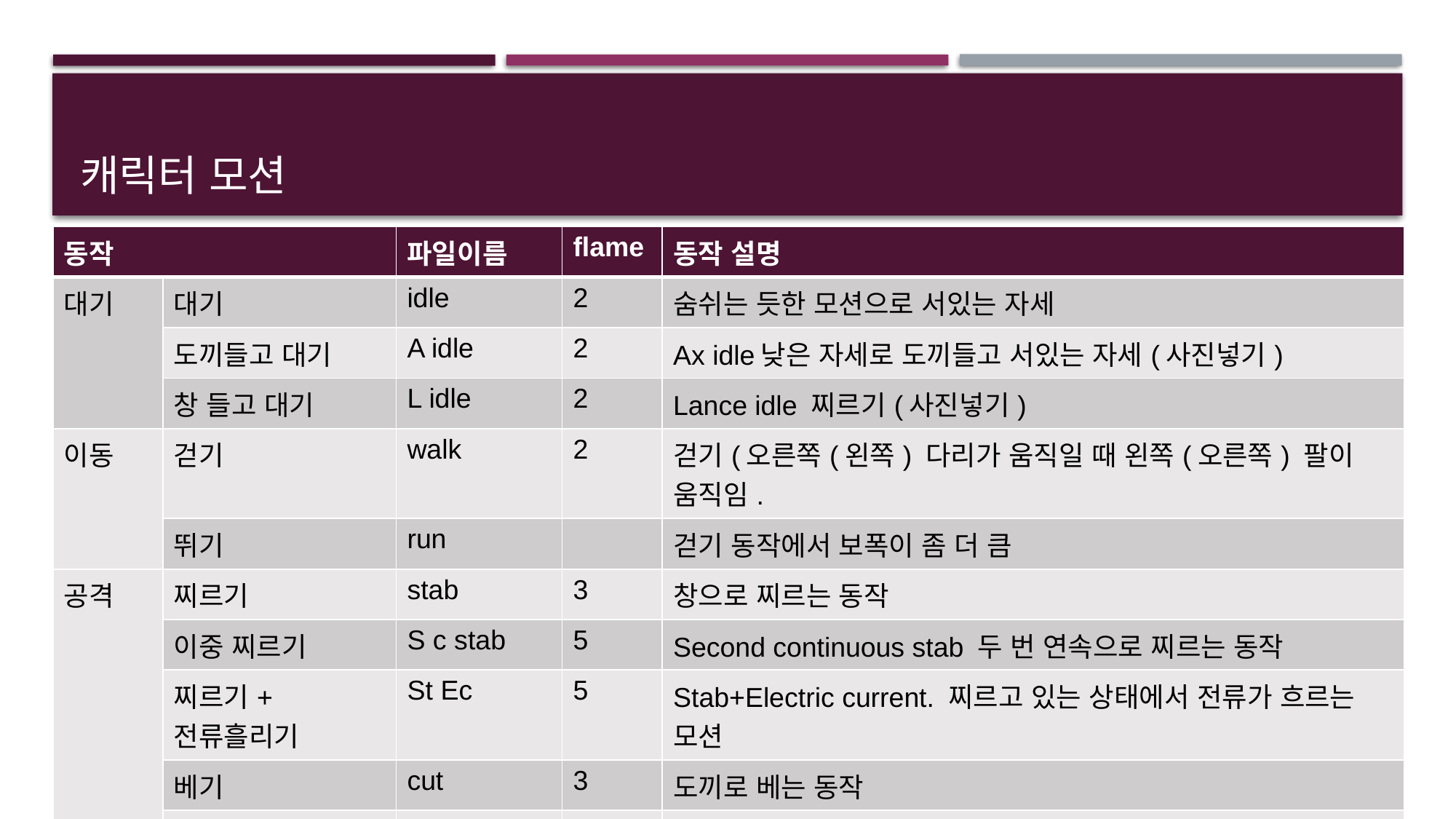

# 캐릭터 모션
| 동작 |  | 파일이름 | flame | 동작 설명 |
| --- | --- | --- | --- | --- |
| 대기 | 대기 | idle | 2 | 숨쉬는 듯한 모션으로 서있는 자세 |
|  | 도끼들고 대기 | A idle | 2 | Ax idle낮은 자세로 도끼들고 서있는 자세(사진넣기) |
|  | 창 들고 대기 | L idle | 2 | Lance idle 찌르기(사진넣기) |
| 이동 | 걷기 | walk | 2 | 걷기(오른쪽(왼쪽) 다리가 움직일 때 왼쪽(오른쪽) 팔이 움직임. |
|  | 뛰기 | run |  | 걷기 동작에서 보폭이 좀 더 큼 |
| 공격 | 찌르기 | stab | 3 | 창으로 찌르는 동작 |
|  | 이중 찌르기 | S c stab | 5 | Second continuous stab 두 번 연속으로 찌르는 동작 |
|  | 찌르기+전류흘리기 | St Ec | 5 | Stab+Electric current. 찌르고 있는 상태에서 전류가 흐르는 모션 |
|  | 베기 | cut | 3 | 도끼로 베는 동작 |
|  | 3연속베기 | T c cut | 7 | Third Continuous cut 도끼로 3연속 베는 동작 |
|  | 번개공격 | L attack | 4 | Lightning attack 팔을 들고 손을 쫙 펼친 후 팔을 내리는 동작(적에게 번개공격을 하므로 손만 드는 동작만 표현) |
| 피격 | 주저앉음 | sit | 5 | HP소모 후 상태 불능일 때의 동작. 공격받고 주저앉는 동작 |
|  | 뒤로 넘어짐 | B fall | 4 | 피격 시 뒤로 넘어지는 동작 |
| 방어 | 양팔막기 | S A defence | 2 | Shrink\_arm\_defence 살짝 움크리면서 양팔로 몸을 보호하는 듯한 동작. |